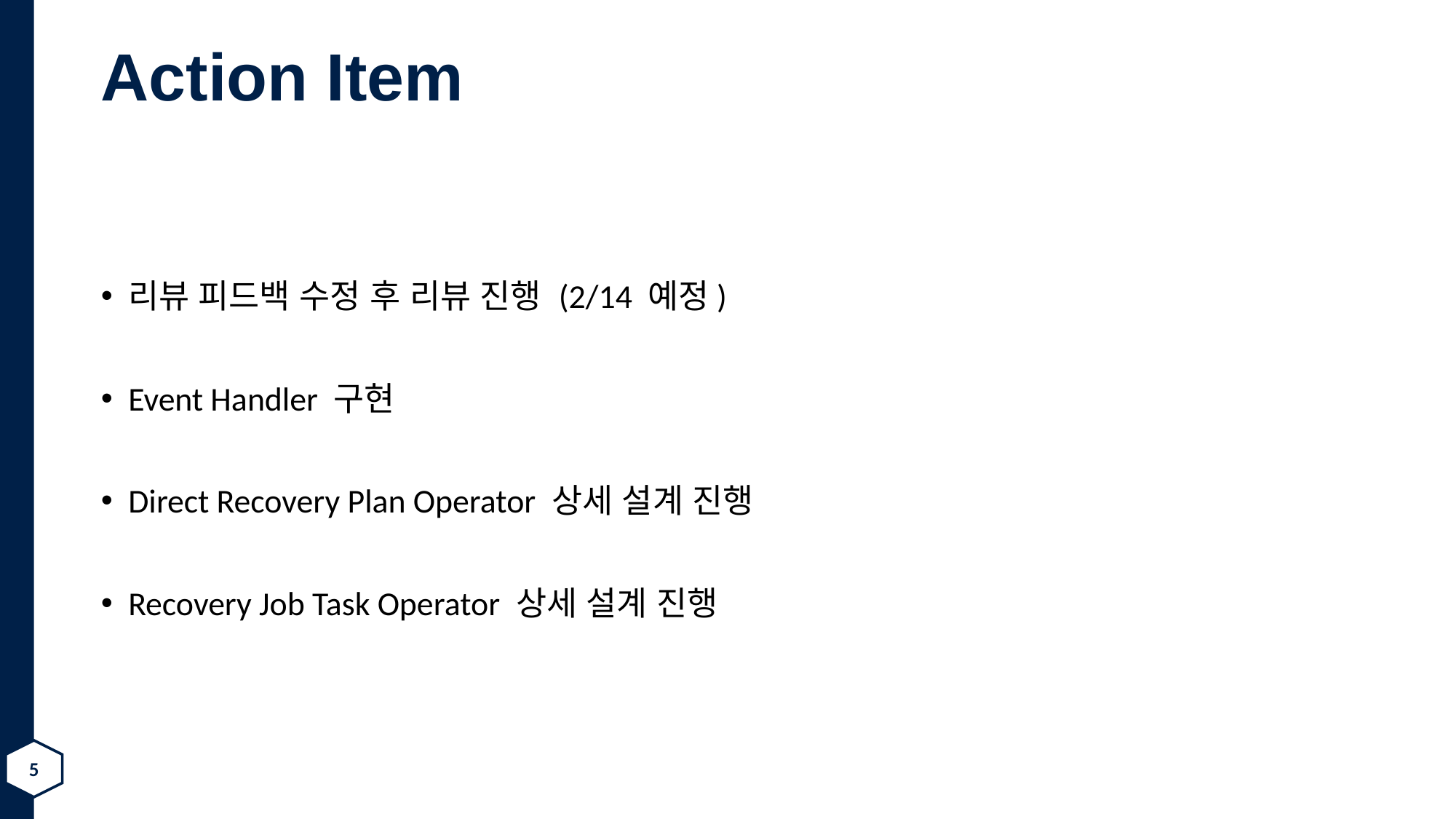

# Action Item

리뷰 피드백 수정 후 리뷰 진행 (2/14 예정)

Event Handler 구현

Direct Recovery Plan Operator 상세 설계 진행

Recovery Job Task Operator 상세 설계 진행